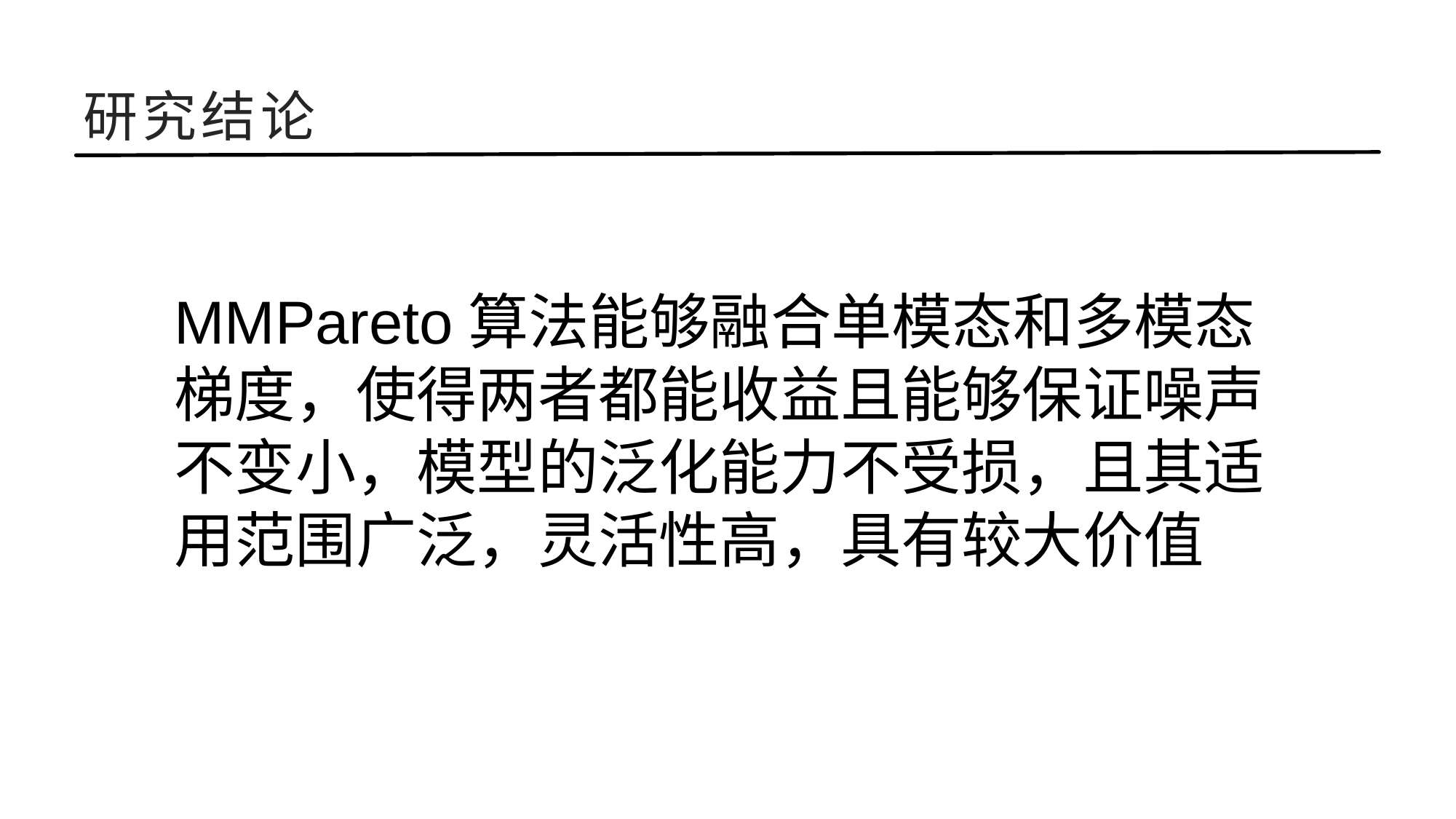

# 研究结论
MMPareto算法能够融合单模态和多模态梯度，使得两者都能收益且能够保证噪声不变小，模型的泛化能力不受损，且其适用范围广泛，灵活性高，具有较大价值